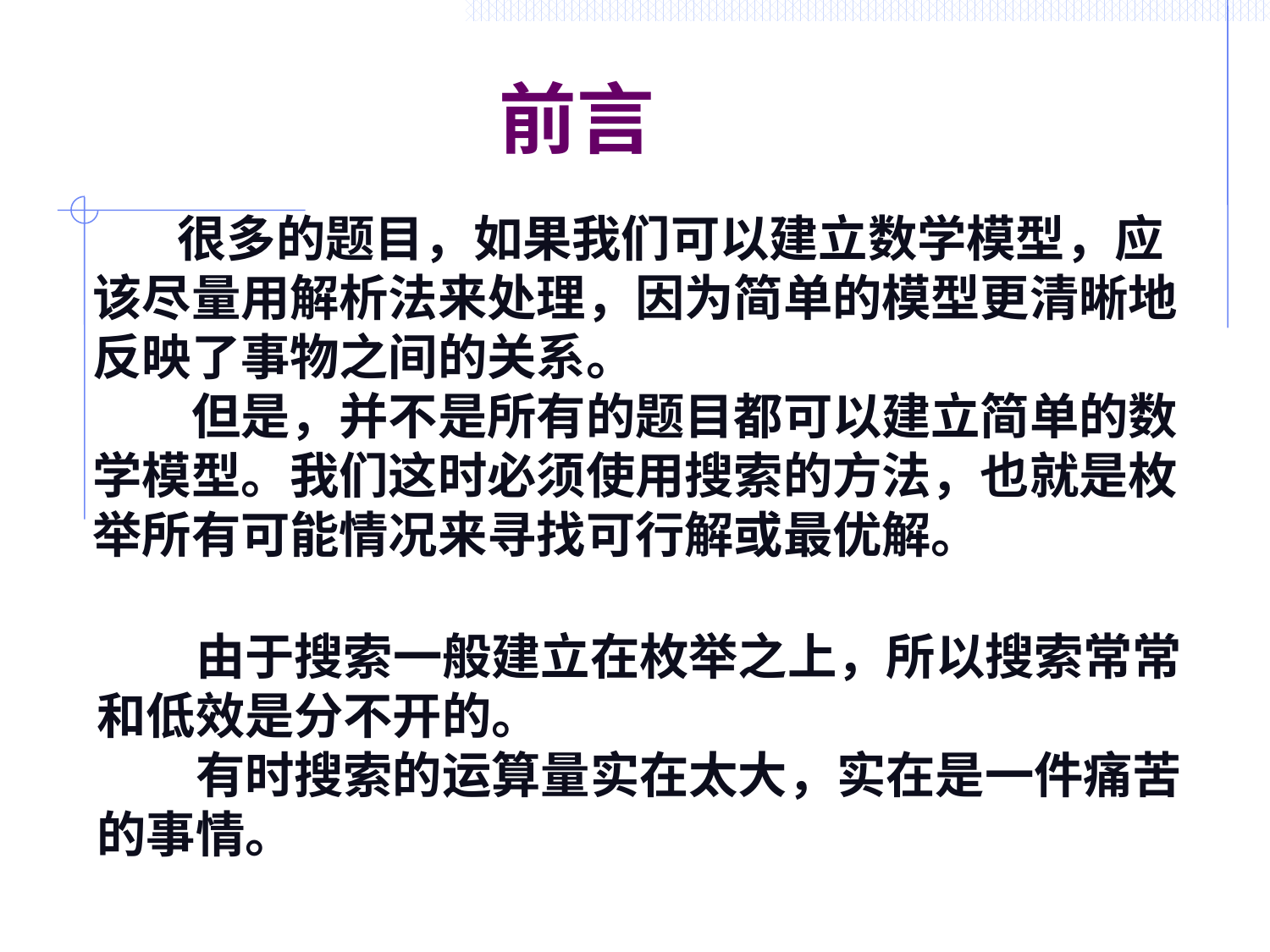

前言
　　很多的题目，如果我们可以建立数学模型，应该尽量用解析法来处理，因为简单的模型更清晰地反映了事物之间的关系。
　　但是，并不是所有的题目都可以建立简单的数学模型。我们这时必须使用搜索的方法，也就是枚举所有可能情况来寻找可行解或最优解。
　　由于搜索一般建立在枚举之上，所以搜索常常和低效是分不开的。
　　有时搜索的运算量实在太大，实在是一件痛苦的事情。